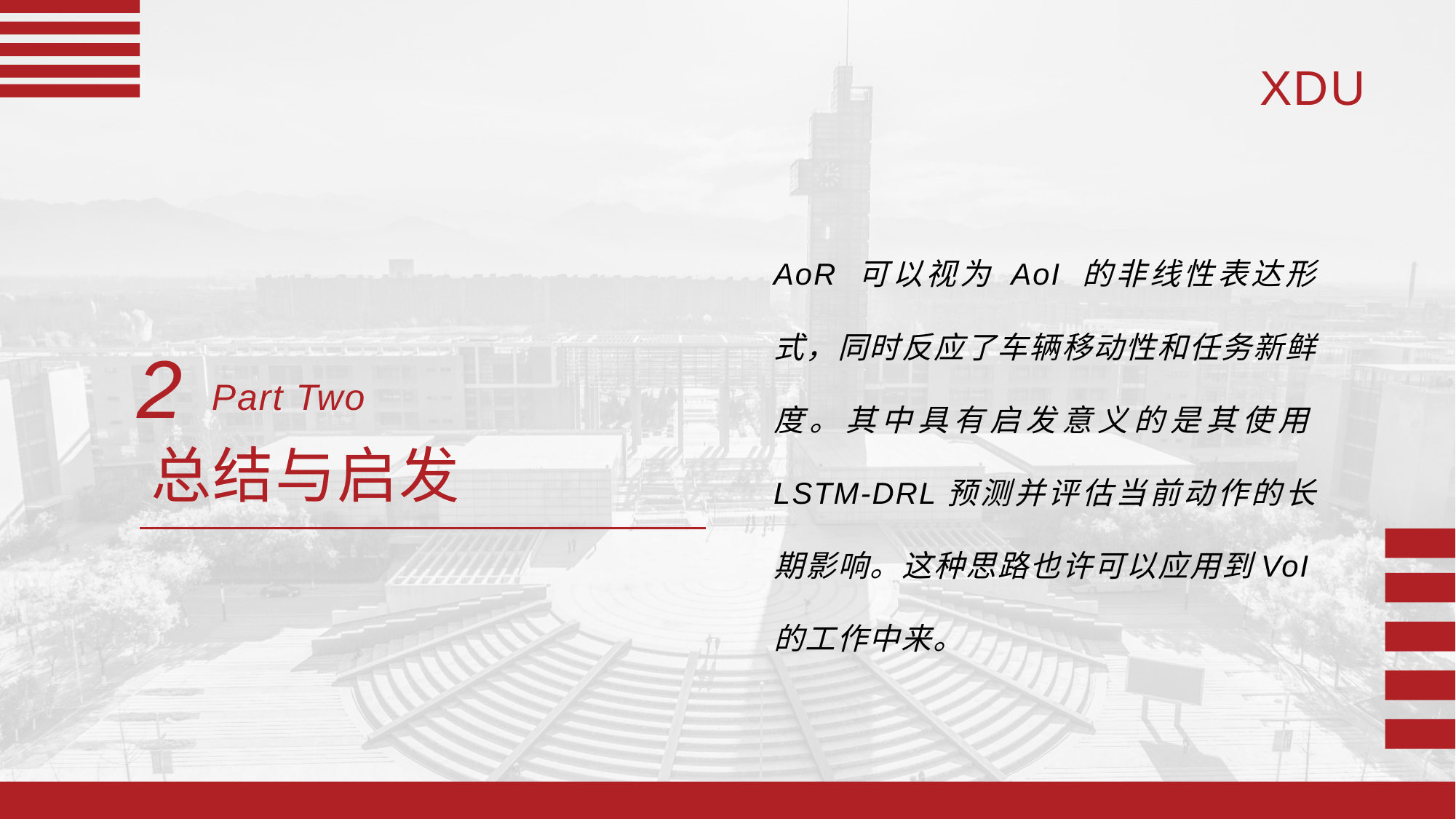

AoR 可以视为 AoI 的非线性表达形式，同时反应了车辆移动性和任务新鲜度。其中具有启发意义的是其使用LSTM-DRL预测并评估当前动作的长期影响。这种思路也许可以应用到VoI的工作中来。
2
Part Two
总结与启发